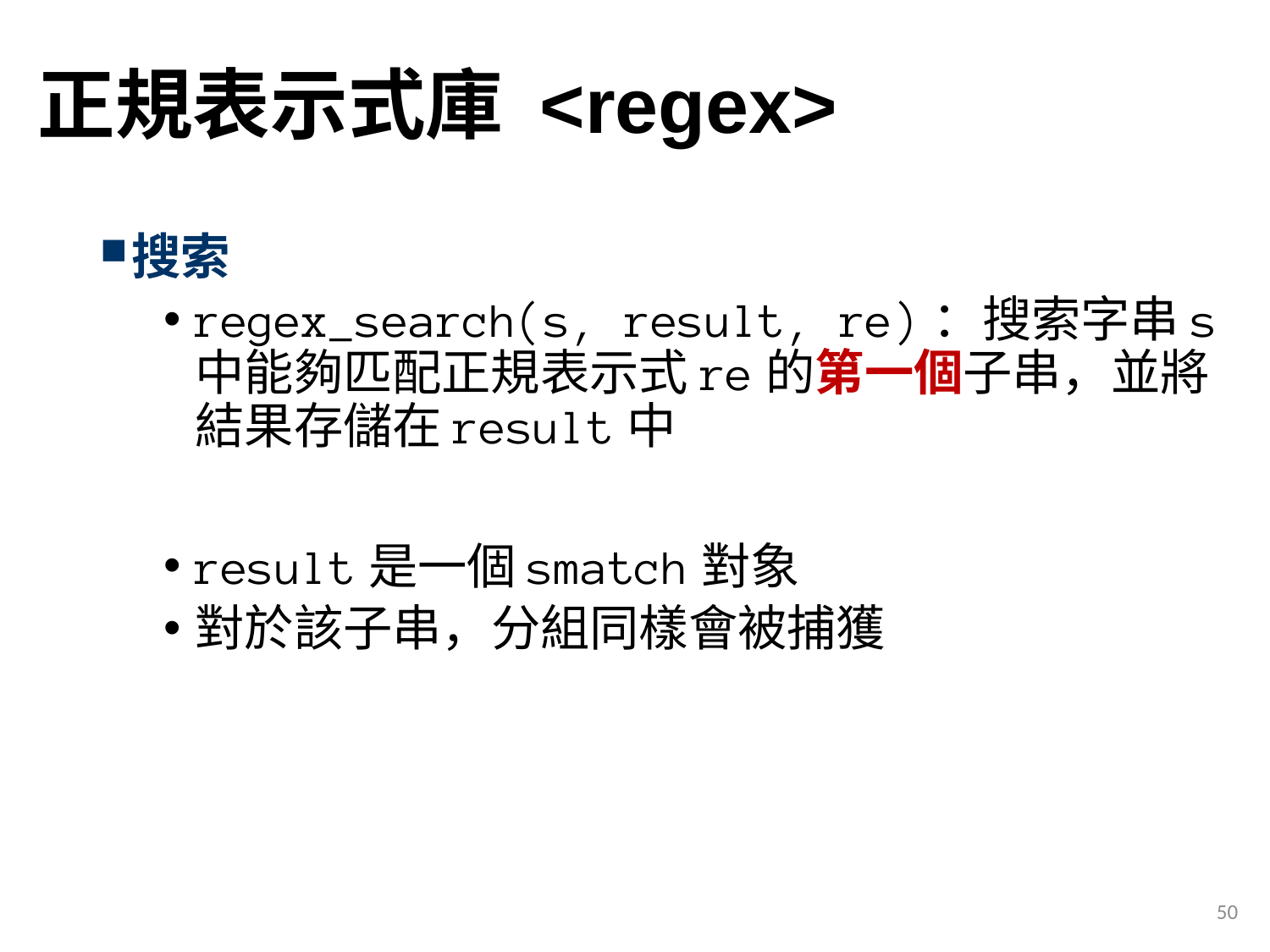

# 正規表示式庫 <regex>
搜索
regex_search(s, result, re)：搜索字串s中能夠匹配正規表示式re的第一個子串，並將結果存儲在result中

result是一個smatch對象
對於該子串，分組同樣會被捕獲

50